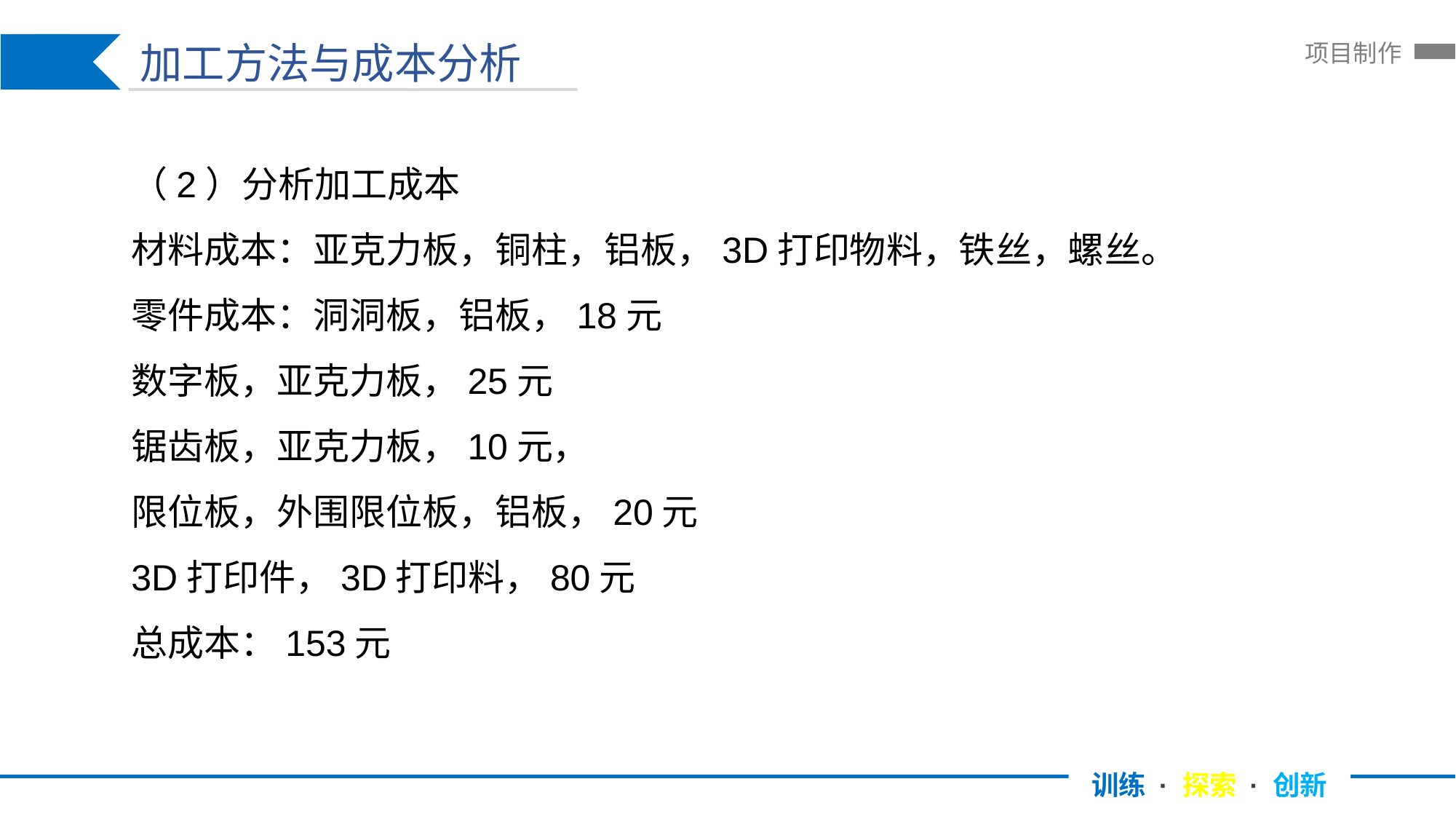

加工方法与成本分析

训练 · 探索 · 创新

项目制作
（2）分析加工成本
材料成本：亚克力板，铜柱，铝板，3D打印物料，铁丝，螺丝。
零件成本：洞洞板，铝板，18元
数字板，亚克力板，25元
锯齿板，亚克力板，10元，
限位板，外围限位板，铝板，20元
3D打印件，3D打印料，80元
总成本：153元